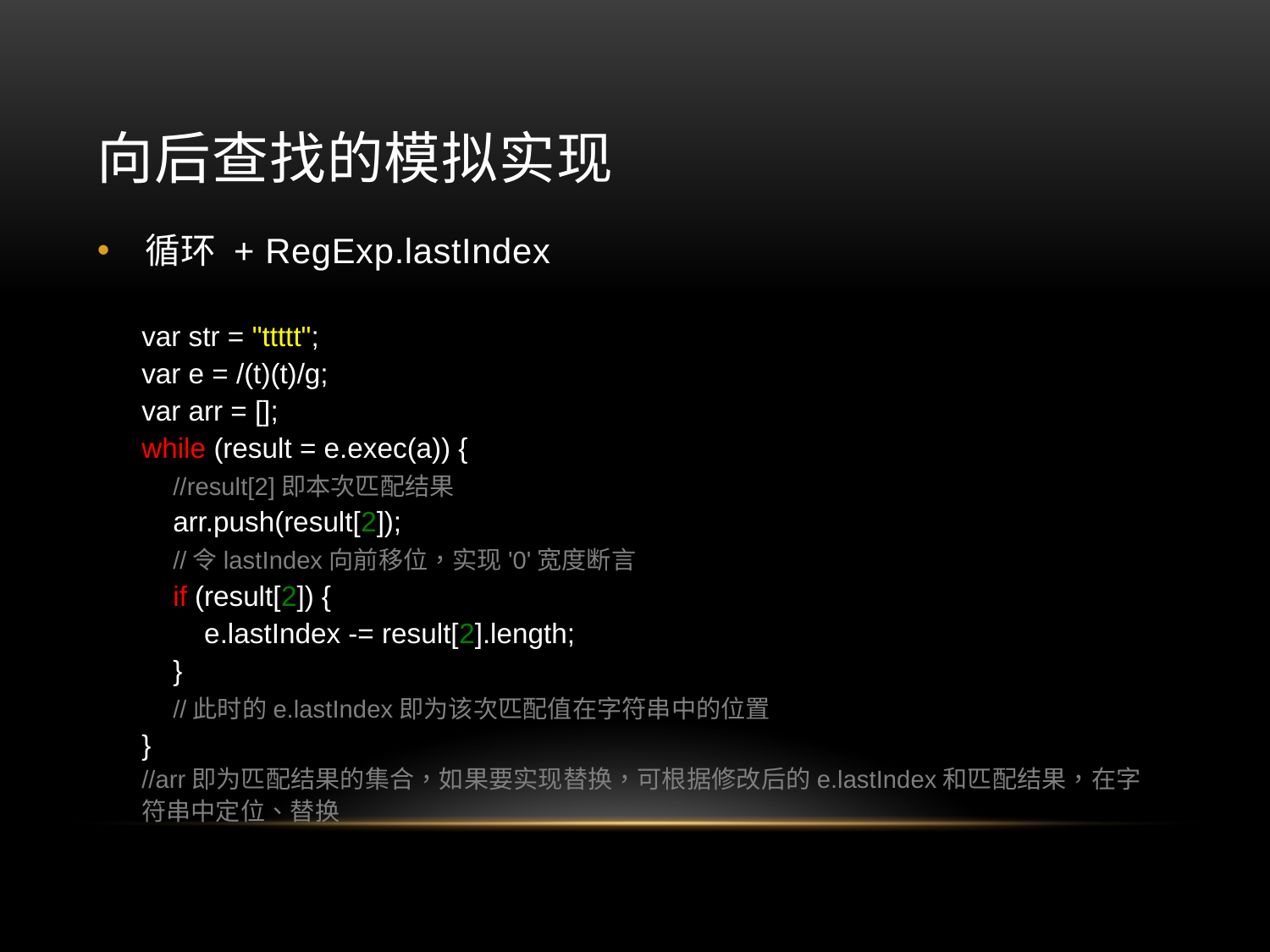

# 向后查找的模拟实现
循环 + RegExp.lastIndex
var str = "ttttt";
var e = /(t)(t)/g;
var arr = [];
while (result = e.exec(a)) {
    //result[2]即本次匹配结果
    arr.push(result[2]);
    //令lastIndex向前移位，实现'0'宽度断言
    if (result[2]) {
        e.lastIndex -= result[2].length;
    }
    //此时的e.lastIndex即为该次匹配值在字符串中的位置
}
//arr即为匹配结果的集合，如果要实现替换，可根据修改后的e.lastIndex和匹配结果，在字符串中定位、替换